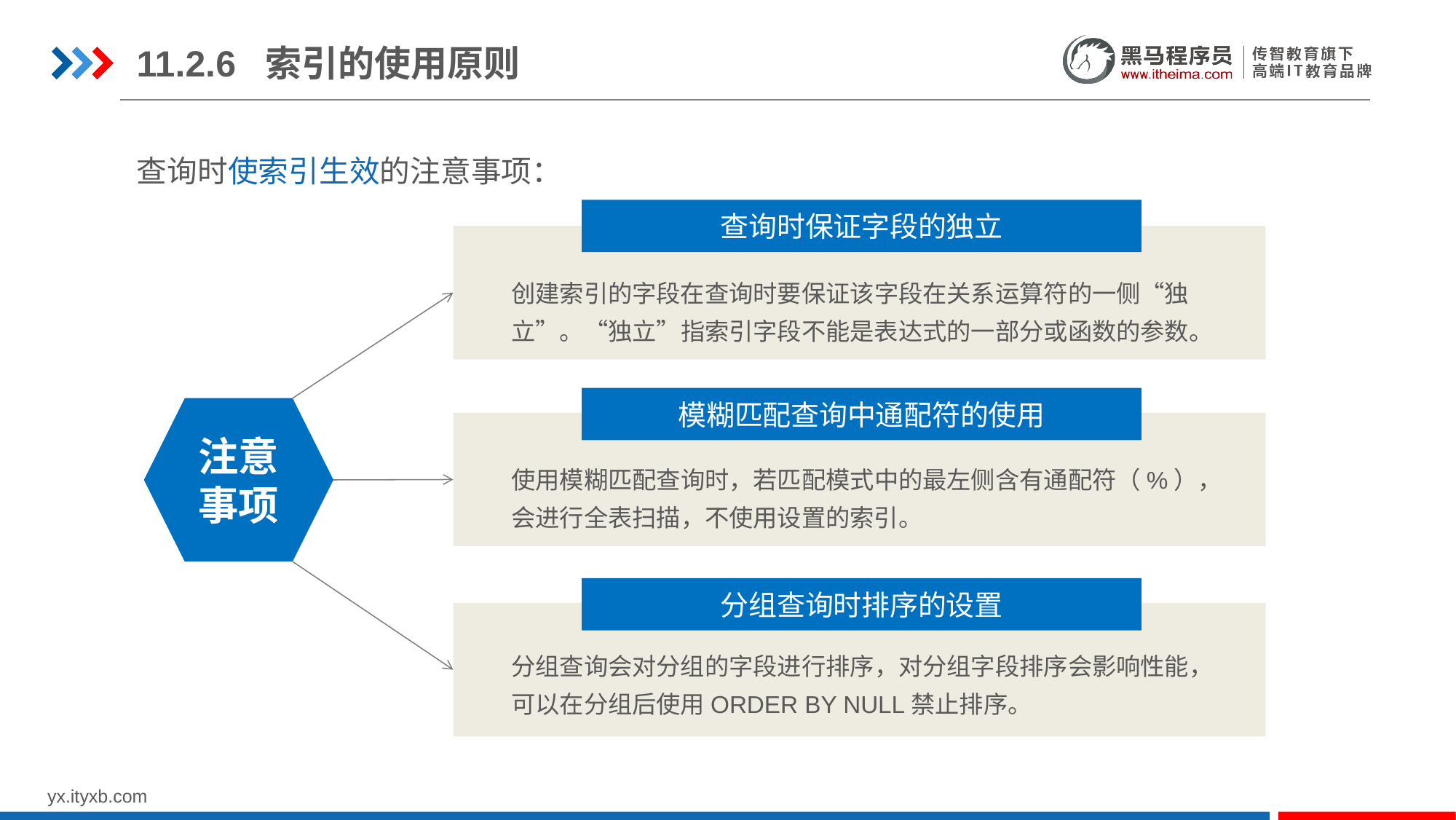

11.2.6  索引的使用原则
查询时使索引生效的注意事项：
查询时保证字段的独立

创建索引的字段在查询时要保证该字段在关系运算符的一侧“独立”。“独立”指索引字段不能是表达式的一部分或函数的参数。
模糊匹配查询中通配符的使用
注意事项

使用模糊匹配查询时，若匹配模式中的最左侧含有通配符（%），会进行全表扫描，不使用设置的索引。
分组查询时排序的设置

分组查询会对分组的字段进行排序，对分组字段排序会影响性能，可以在分组后使用ORDER BY NULL禁止排序。